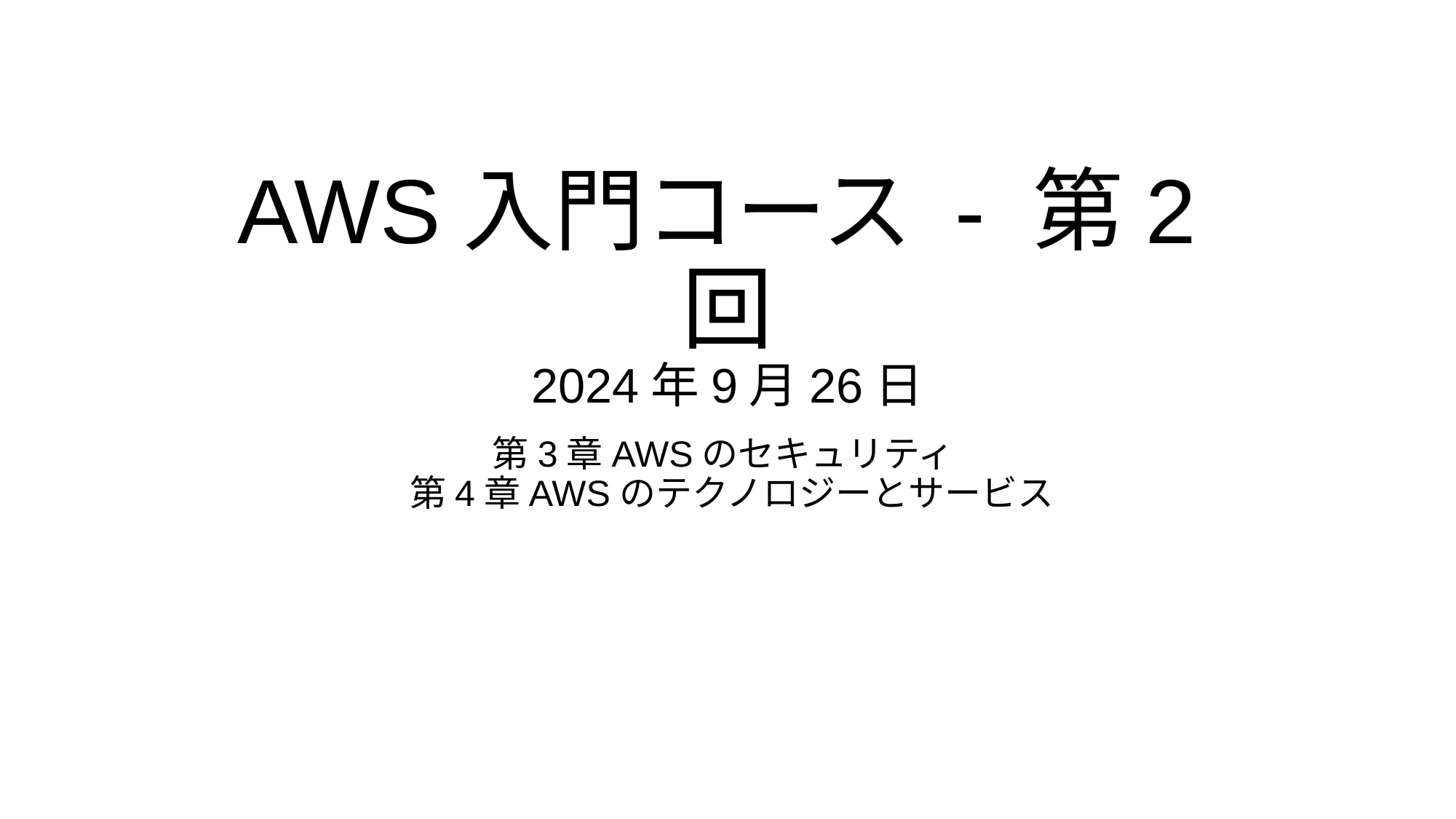

# AWS入門コース - 第2回 2024年9月26日
第3章AWSのセキュリティ
 第4章AWSのテクノロジーとサービス